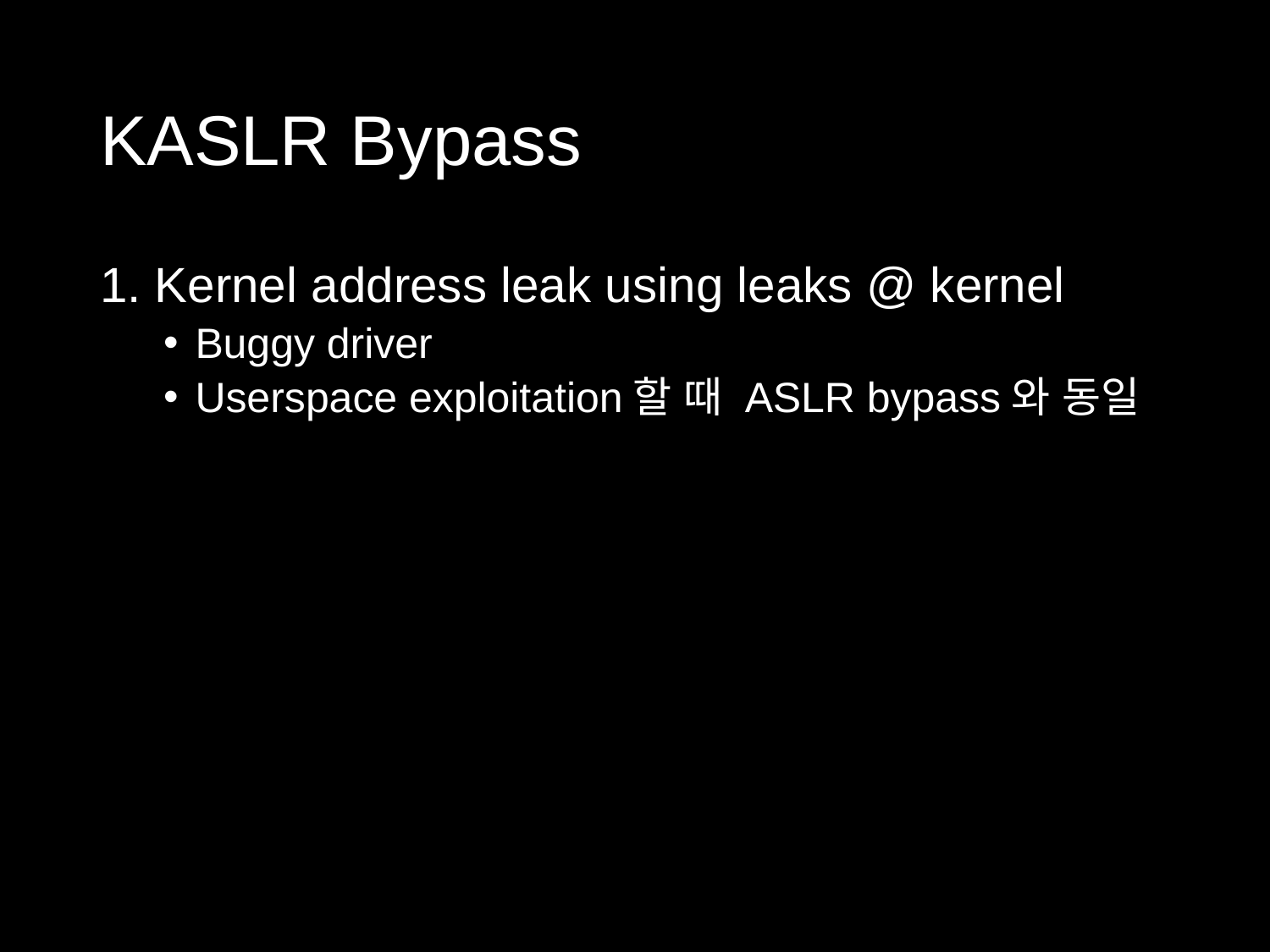

# KASLR Bypass
1. Kernel address leak using leaks @ kernel
Buggy driver
Userspace exploitation할 때 ASLR bypass와 동일